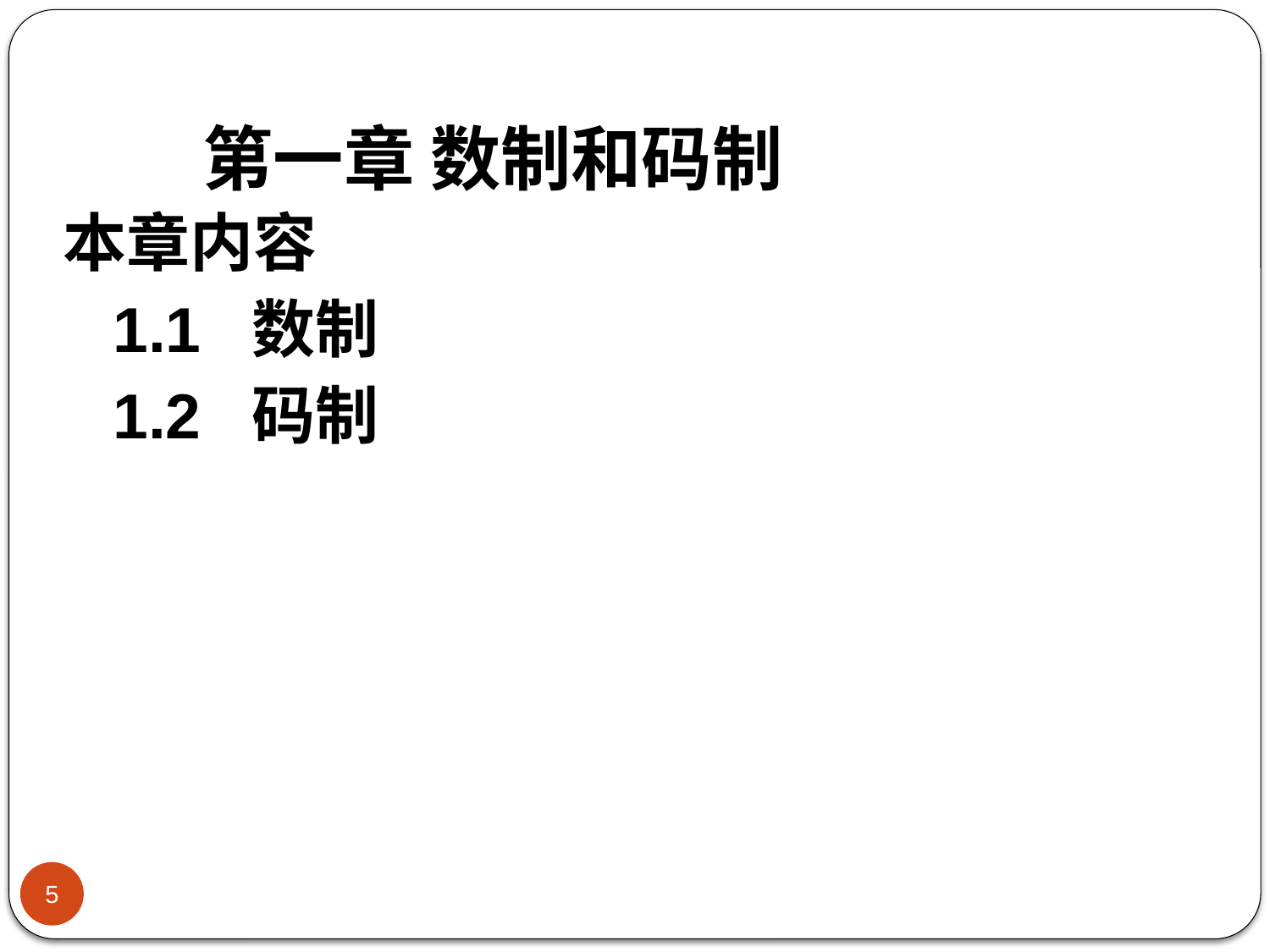

# 第一章 数制和码制
本章内容
	1.1  数制
	1.2  码制

5